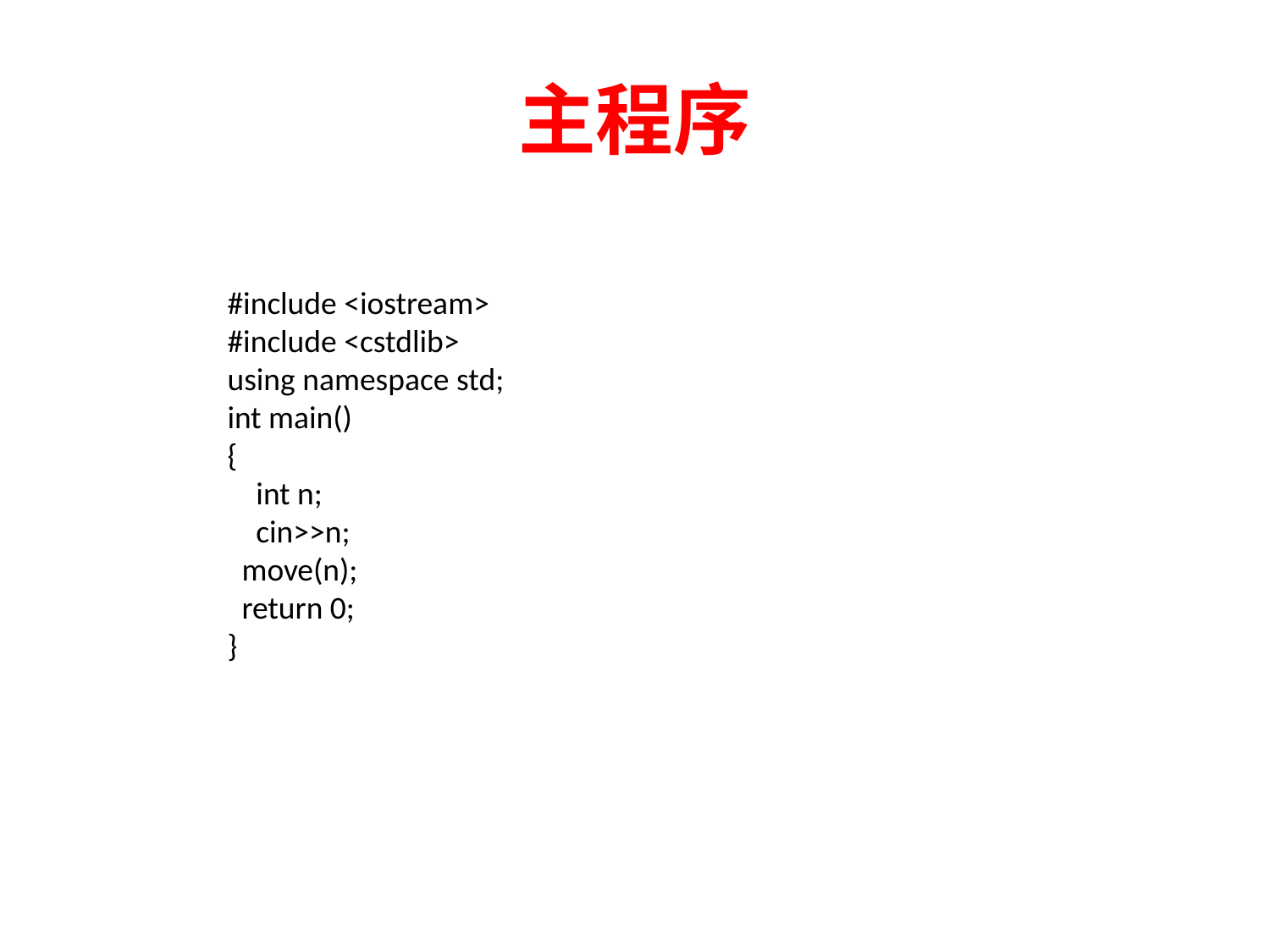

# 主程序
#include <iostream>
#include <cstdlib>
using namespace std;
int main()
{
    int n;
    cin>>n;
  move(n);
  return 0;
}